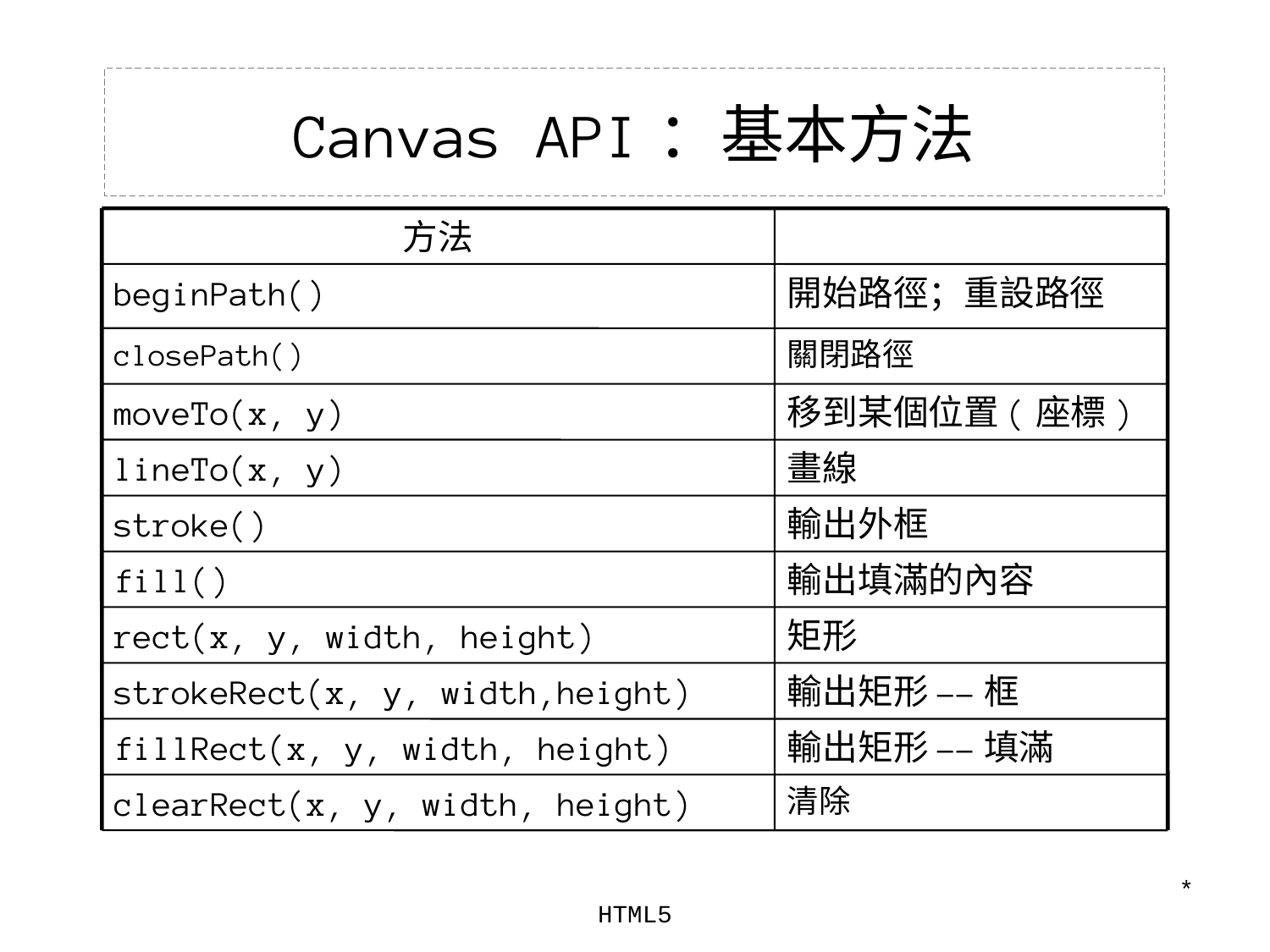

Canvas API：基本方法
方法

beginPath()

開始路徑；重設路徑
closePath()

關閉路徑
moveTo(x, y)

移到某個位置(座標)
lineTo(x, y)

畫線
stroke()

輸出外框
fill()

輸出填滿的內容
rect(x, y, width, height)

矩形
strokeRect(x, y, width,height)

輸出矩形--框
fillRect(x, y, width, height)

輸出矩形--填滿
clearRect(x, y, width, height)

清除

*
HTML5